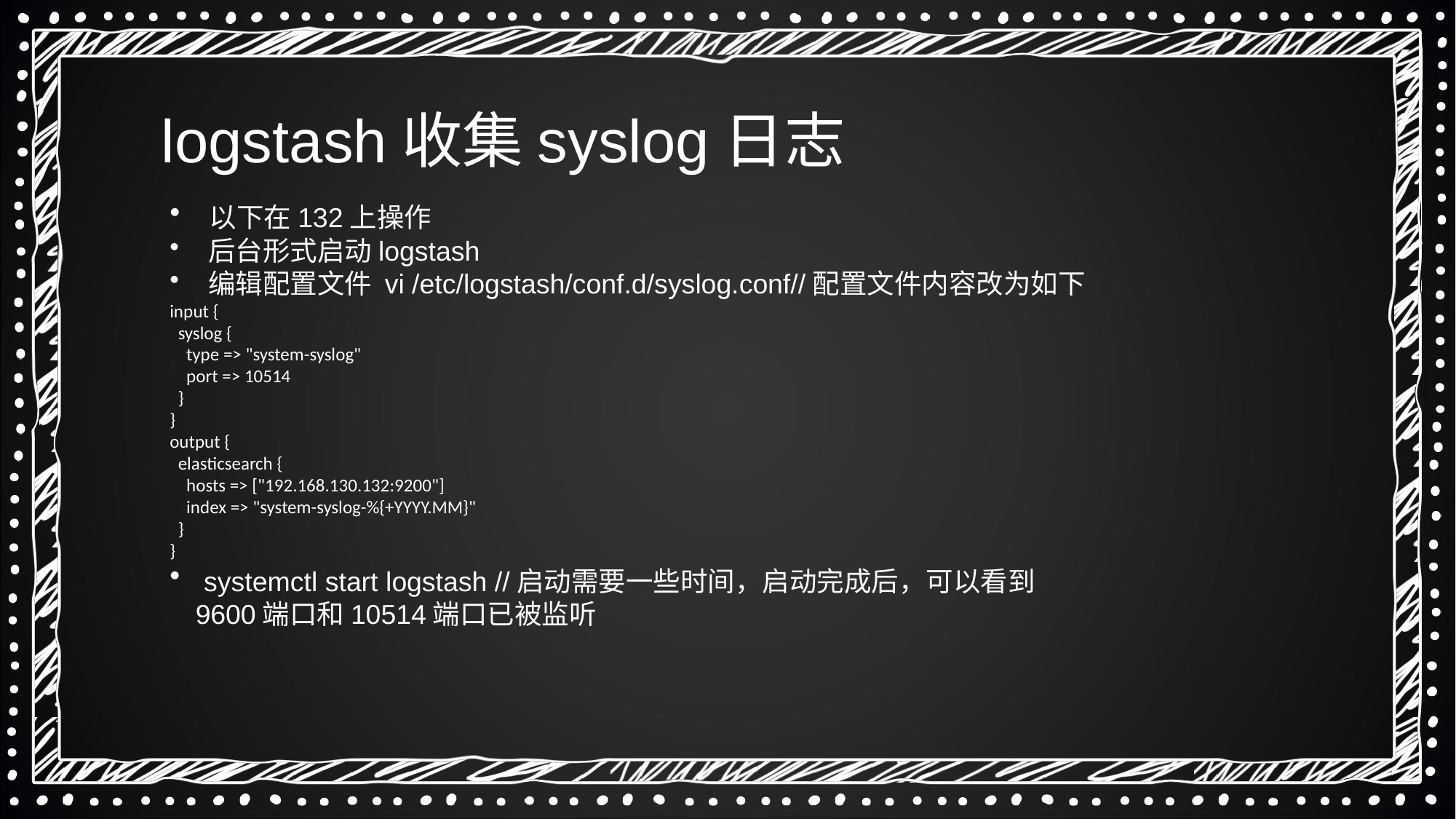

logstash收集syslog日志
 以下在132上操作
 后台形式启动logstash
 编辑配置文件 vi /etc/logstash/conf.d/syslog.conf//配置文件内容改为如下
input {
  syslog {
    type => "system-syslog"
    port => 10514
  }
}
output {
  elasticsearch {
    hosts => ["192.168.130.132:9200"]
    index => "system-syslog-%{+YYYY.MM}"
  }
}
 systemctl start logstash //启动需要一些时间，启动完成后，可以看到9600端口和10514端口已被监听